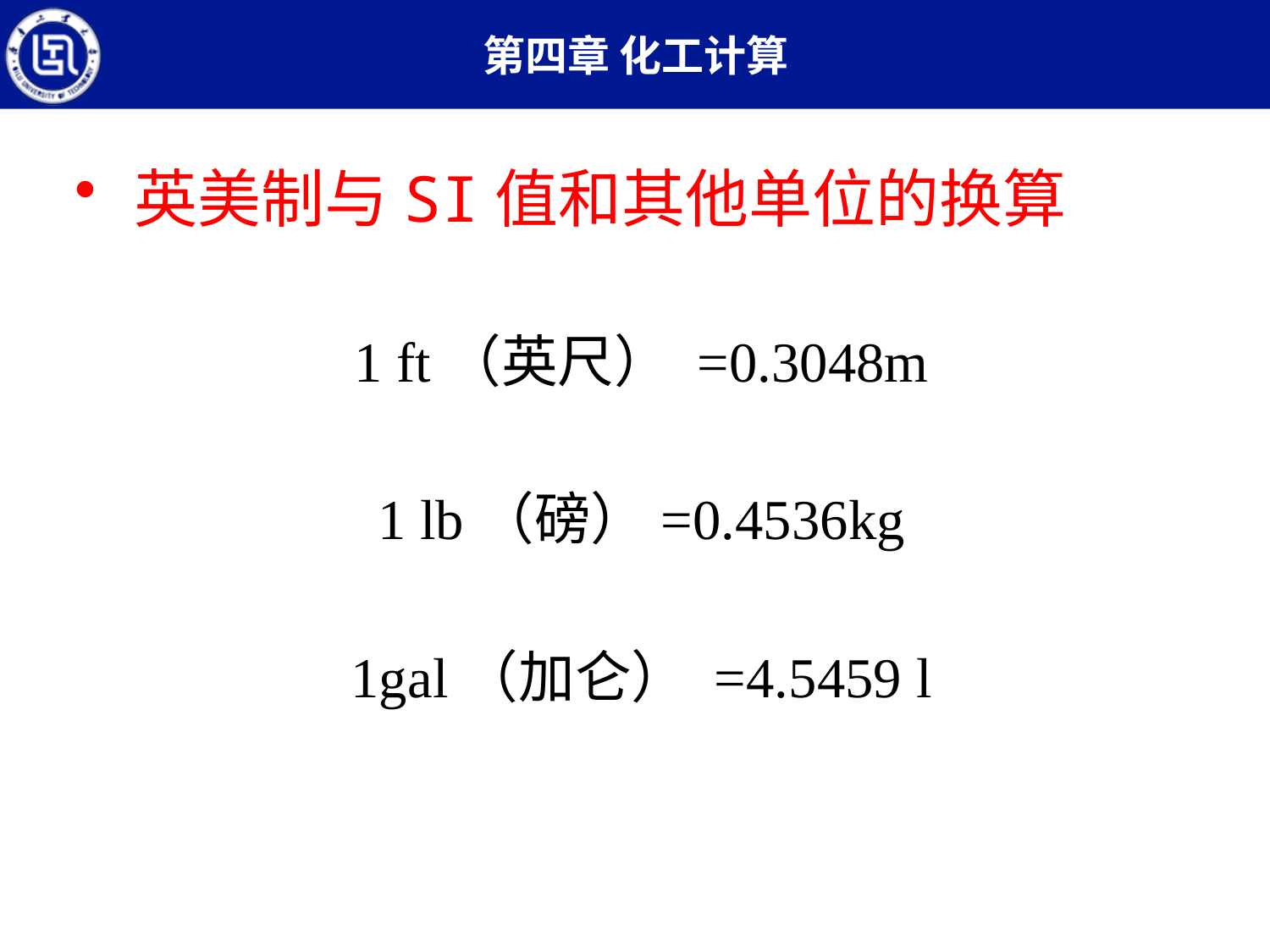

英美制与SI值和其他单位的换算

1 ft（英尺） =0.3048m

1 lb（磅）=0.4536kg

1gal（加仑） =4.5459 l